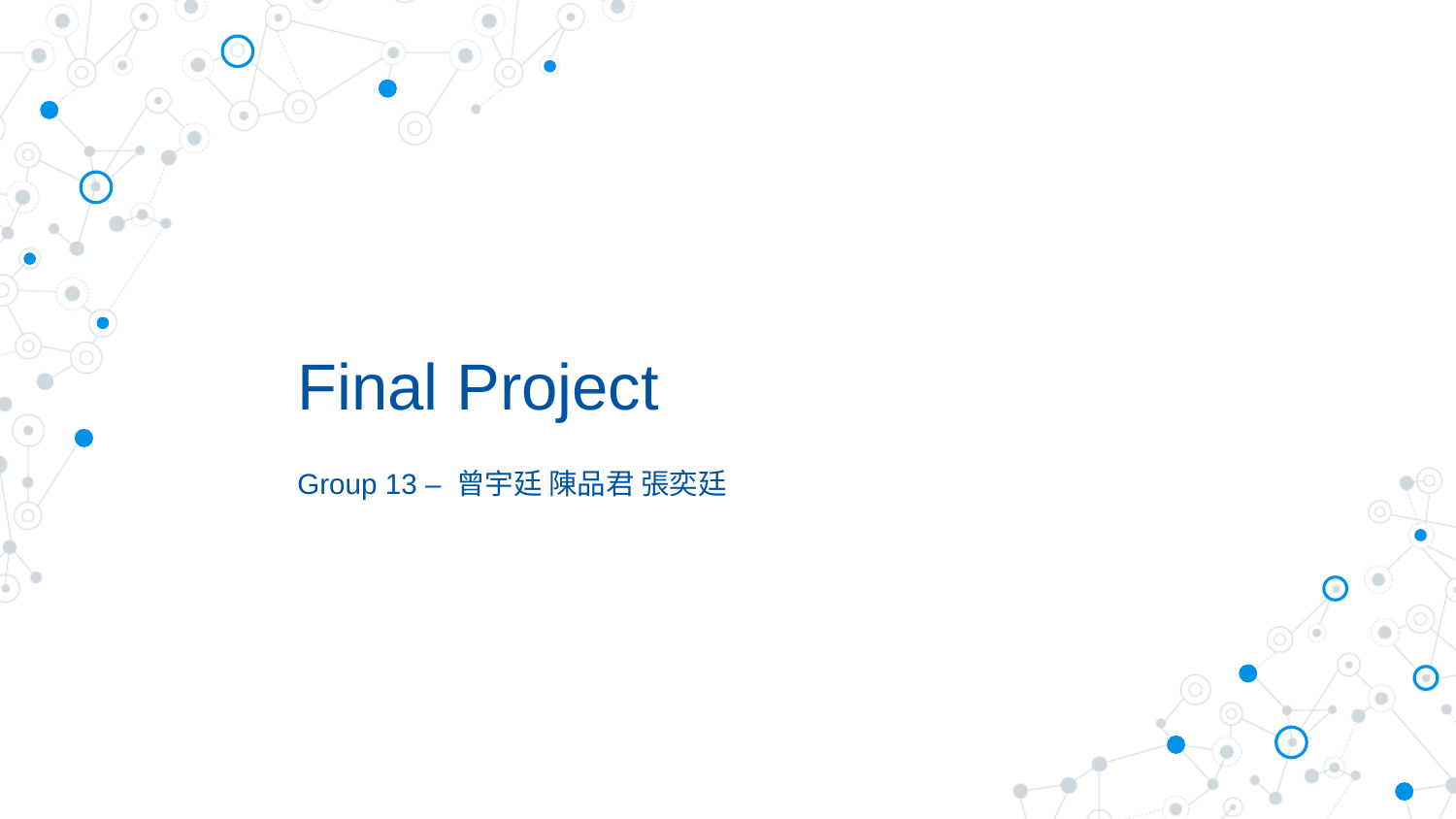

# Final Project
Group 13 – 曾宇廷 陳品君 張奕廷